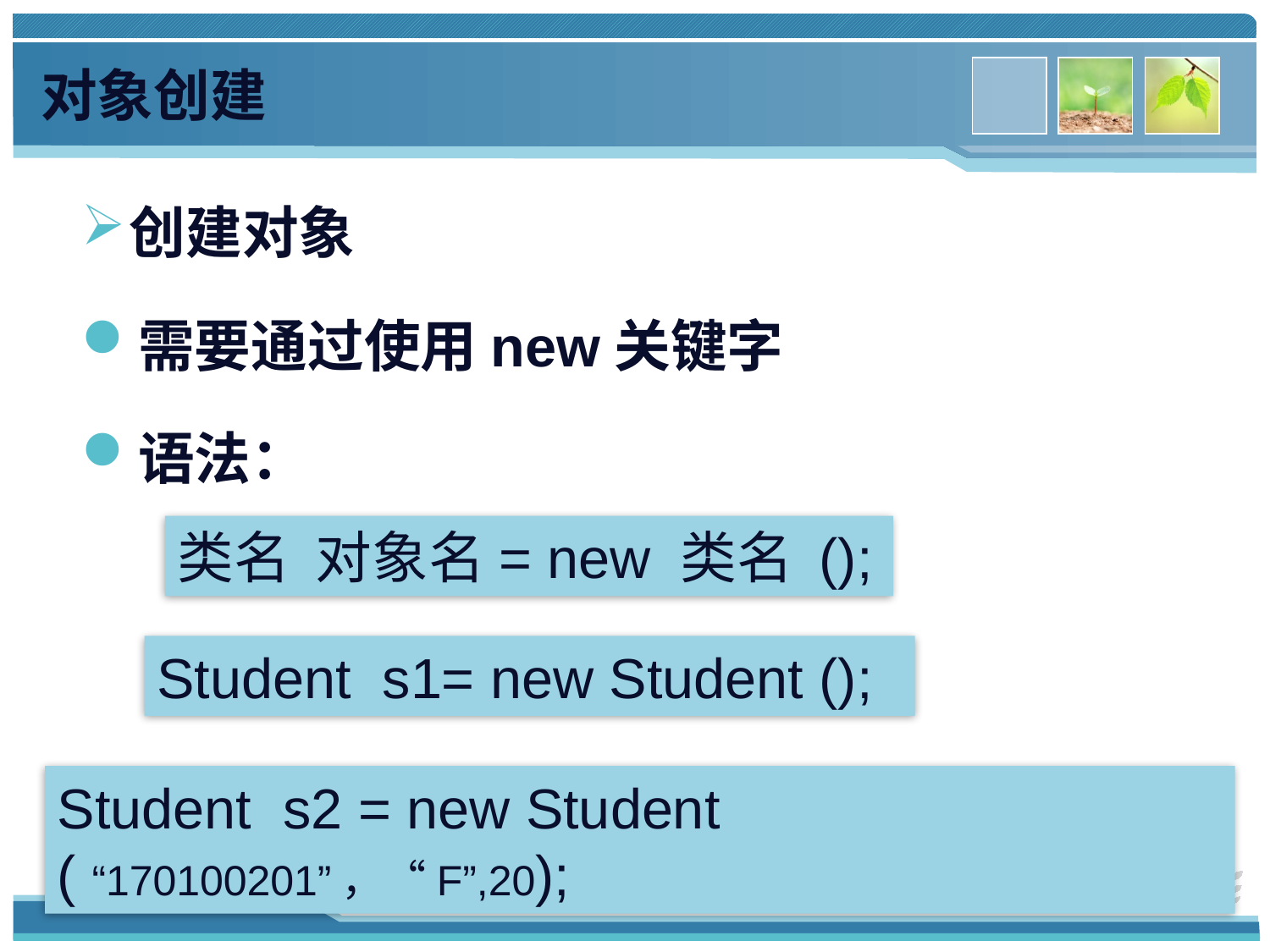

# 对象创建
创建对象
需要通过使用new关键字
语法：

类名  对象名= new 类名 ();
Student  s1= new Student ();
Student  s2 = new Student ( “170100201”，“F”,20);